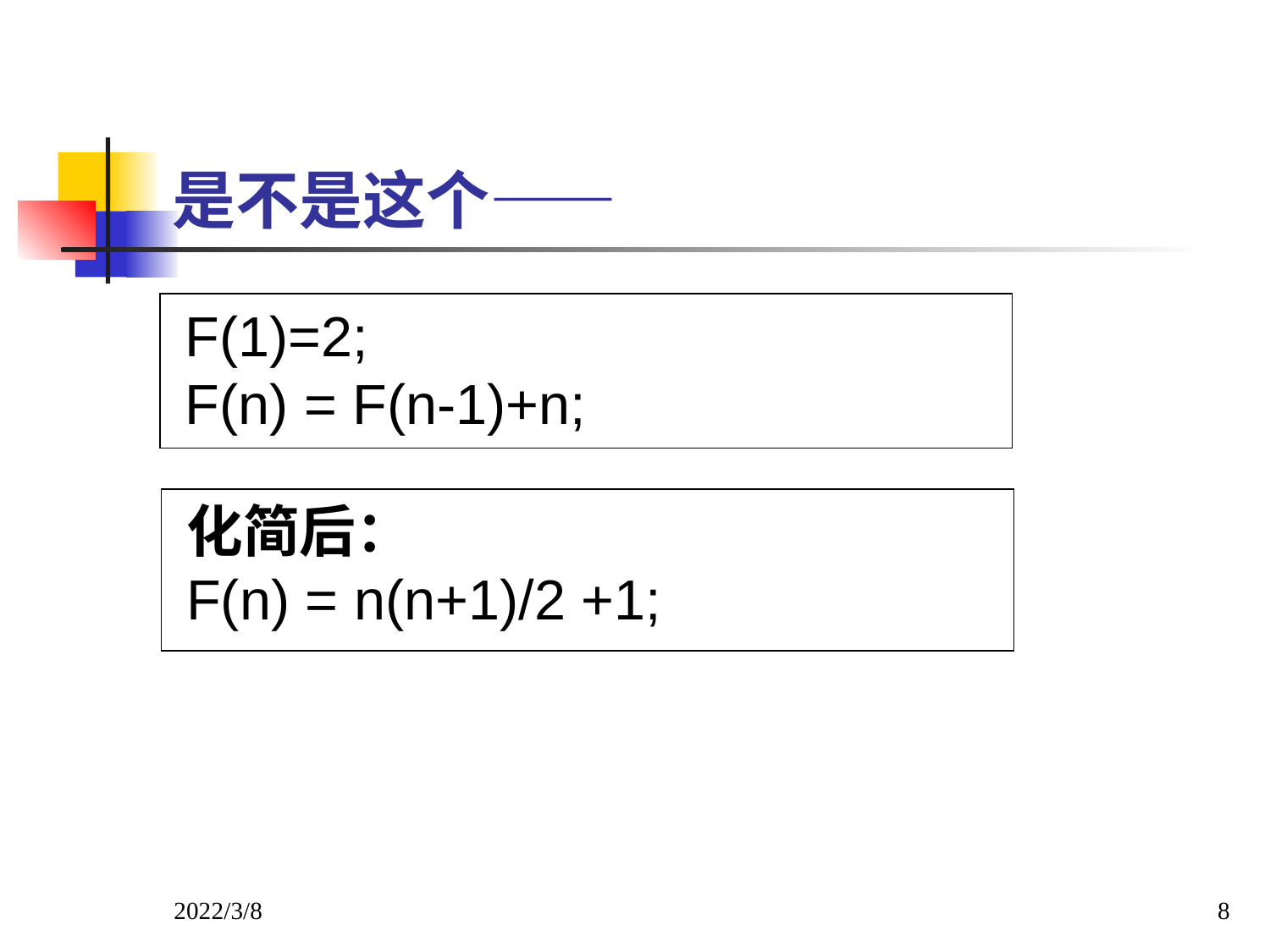

# 是不是这个——
F(1)=2;
F(n) = F(n-1)+n;
化简后：
F(n) = n(n+1)/2 +1;
2022/3/8
8